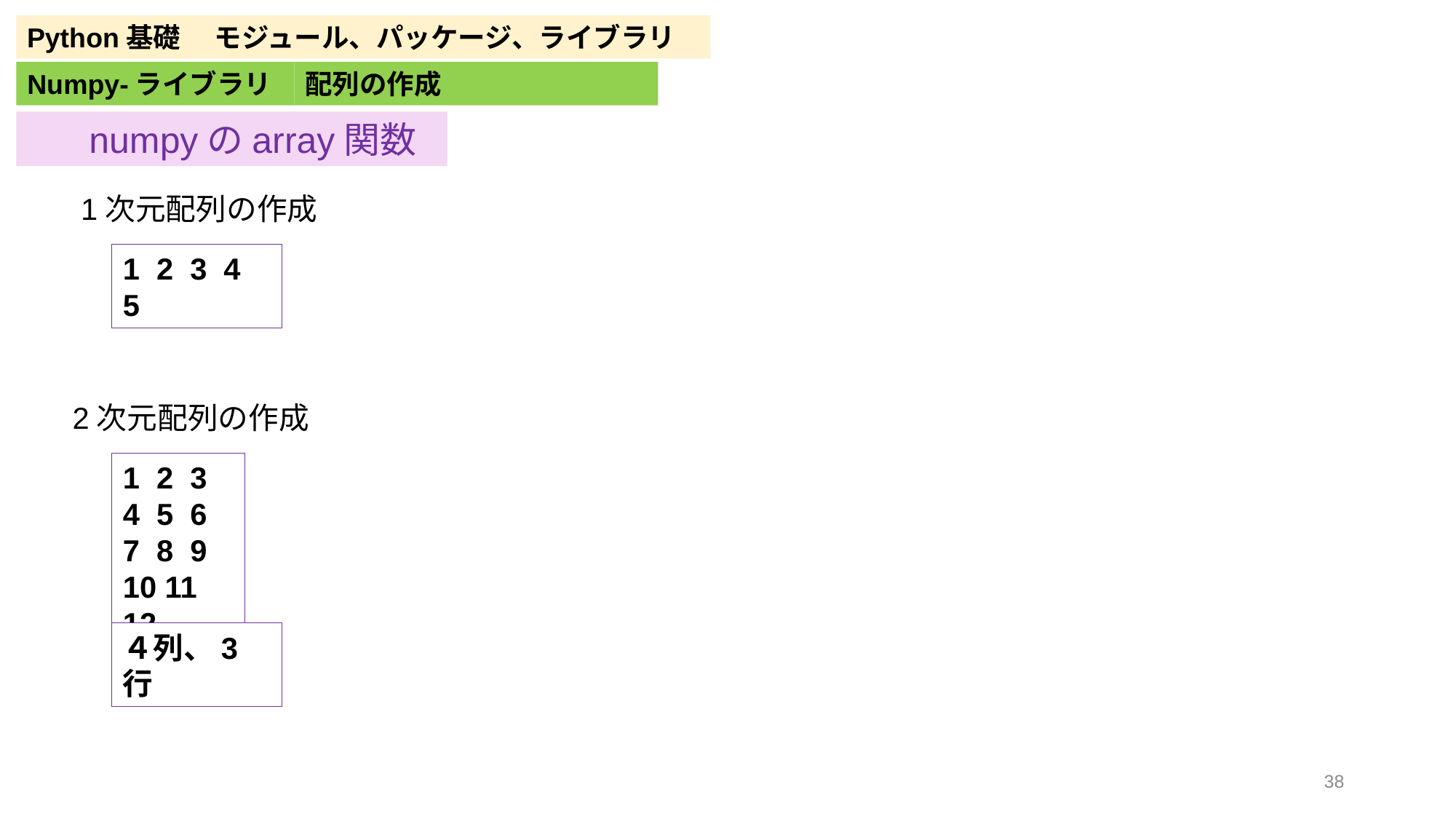

Python基礎
モジュール、パッケージ、ライブラリ
Numpy-ライブラリ
配列の作成
 　numpyのarray関数
 1次元配列の作成
1  2  3  4  5
2次元配列の作成
1  2  3
4  5  6
7  8  9
10 11 12
４列、3行
38